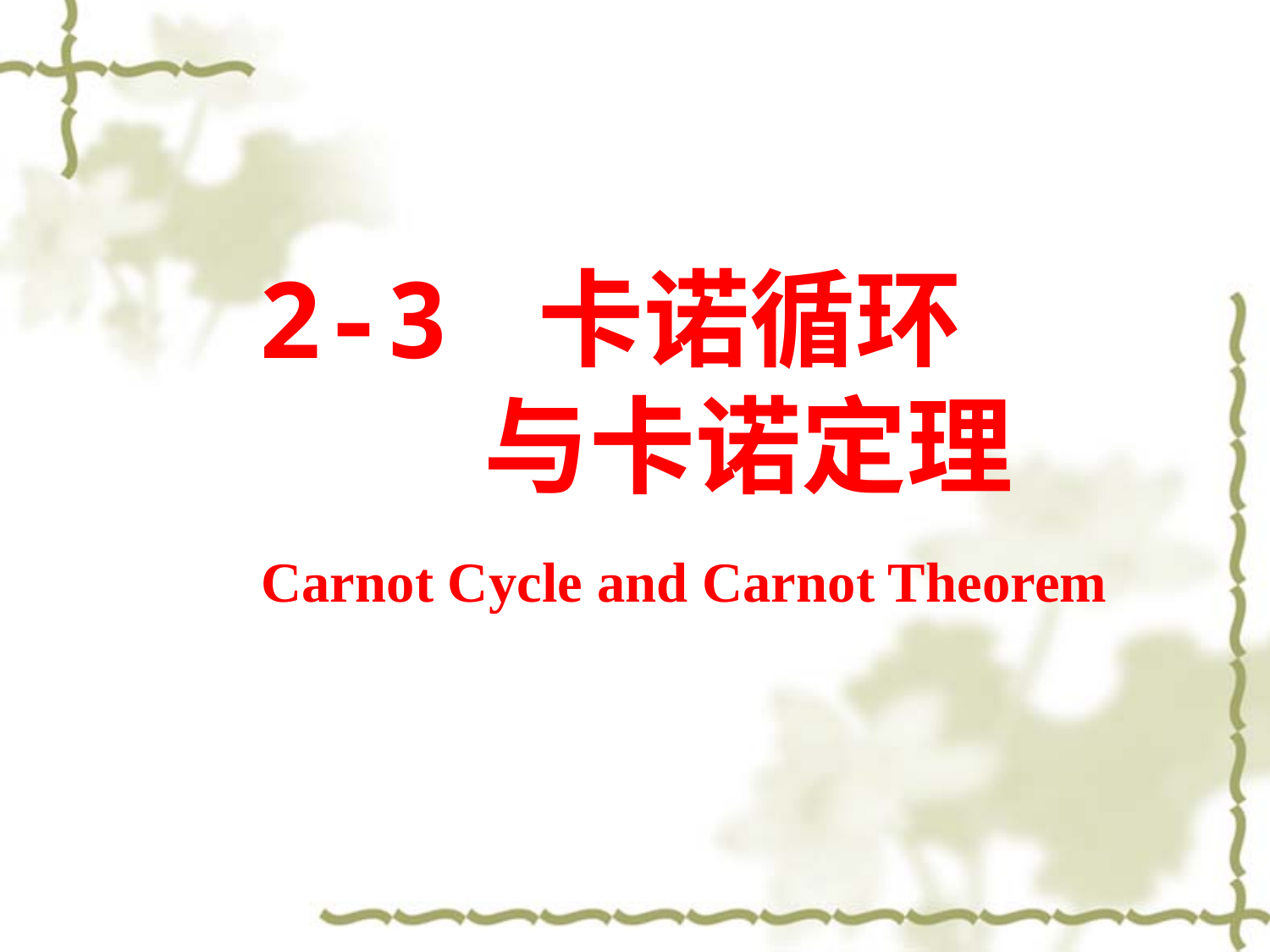

2-3 卡诺循环
与卡诺定理
Carnot Cycle and Carnot Theorem